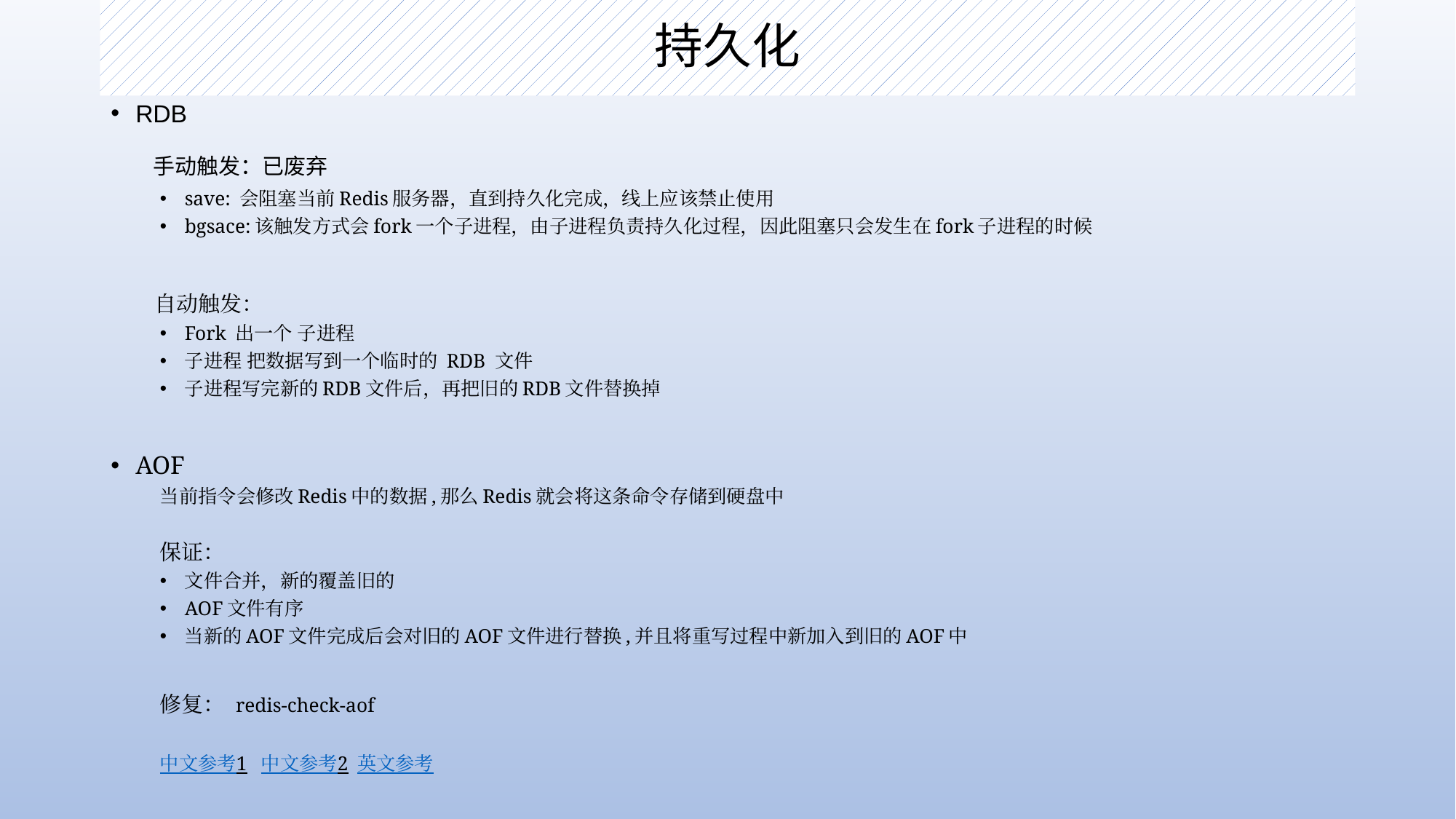

# 持久化
RDB
    手动触发：已废弃
save: 会阻塞当前Redis服务器，直到持久化完成，线上应该禁止使用
bgsace:该触发方式会fork一个子进程，由子进程负责持久化过程，因此阻塞只会发生在fork子进程的时候

      自动触发：
Fork 出一个 子进程
子进程 把数据写到一个临时的 RDB 文件
子进程写完新的RDB文件后，再把旧的RDB文件替换掉

AOF
当前指令会修改Redis中的数据,那么Redis就会将这条命令存储到硬盘中

保证：
文件合并，新的覆盖旧的
AOF文件有序
当新的AOF文件完成后会对旧的AOF文件进行替换,并且将重写过程中新加入到旧的AOF中

修复： redis-check-aof

中文参考1  中文参考2 英文参考